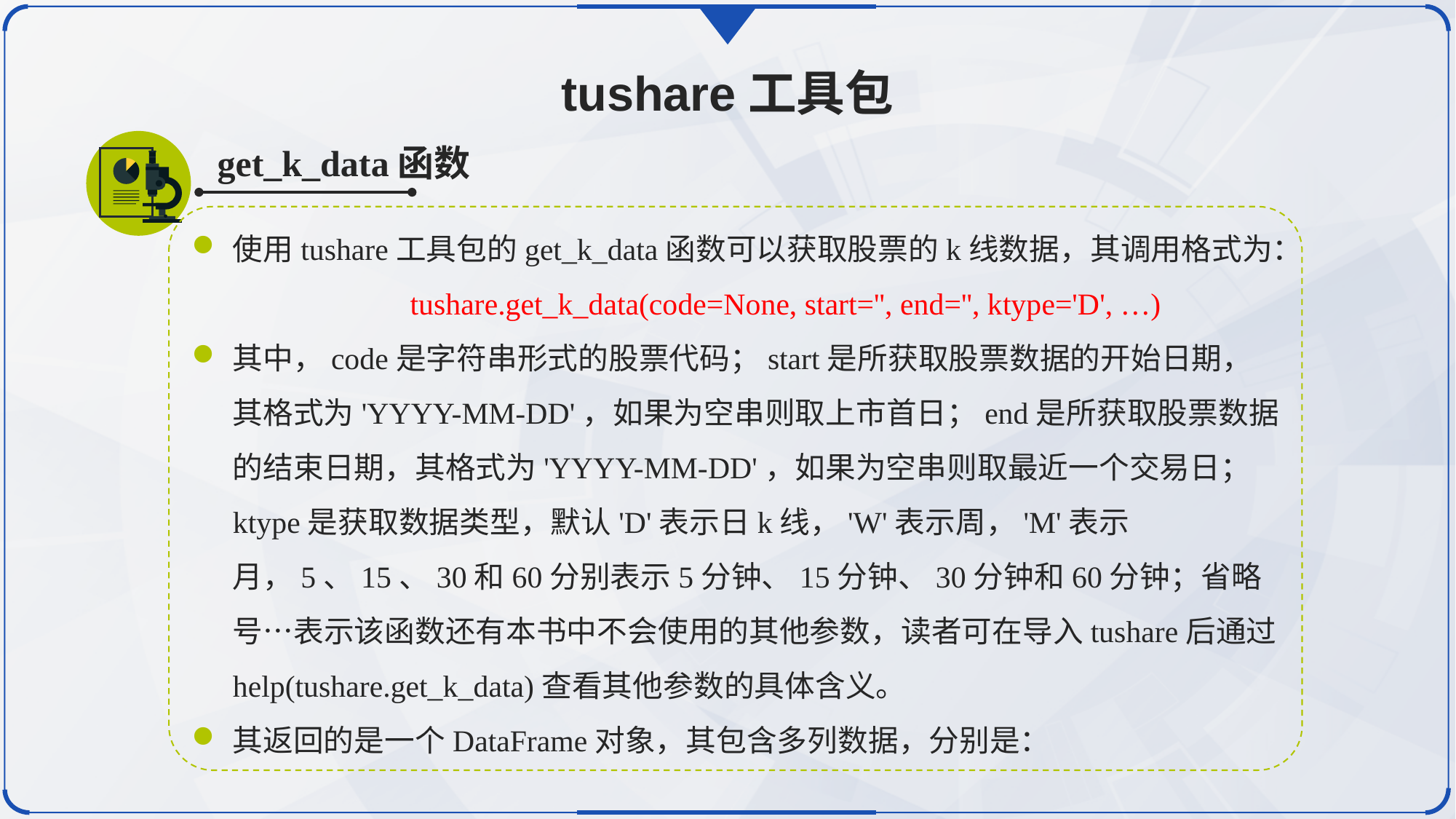

tushare工具包

get_k_data函数

使用tushare工具包的get_k_data函数可以获取股票的k线数据，其调用格式为：
		tushare.get_k_data(code=None, start='', end='', ktype='D', …)
其中，code是字符串形式的股票代码；start是所获取股票数据的开始日期，其格式为'YYYY-MM-DD'，如果为空串则取上市首日；end是所获取股票数据的结束日期，其格式为'YYYY-MM-DD'，如果为空串则取最近一个交易日；ktype是获取数据类型，默认'D'表示日k线，'W'表示周，'M'表示月，5、15、30和60分别表示5分钟、15分钟、30分钟和60分钟；省略号…表示该函数还有本书中不会使用的其他参数，读者可在导入tushare后通过help(tushare.get_k_data)查看其他参数的具体含义。
其返回的是一个DataFrame对象，其包含多列数据，分别是：